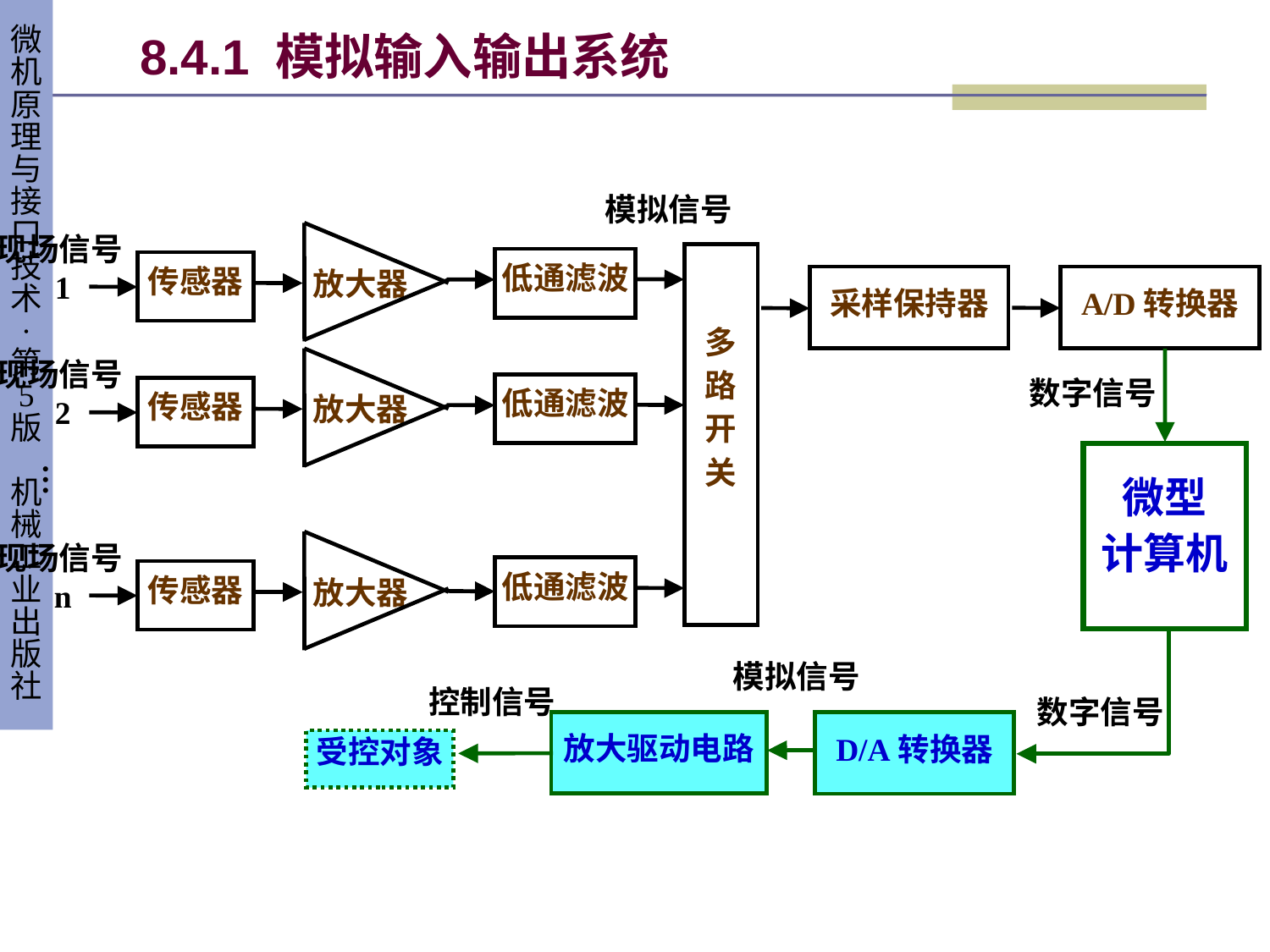

# 8.4.1 模拟输入输出系统

模拟信号

现场信号1

多
路
开
关
低通滤波
传感器
放大器
采样保持器
A/D转换器

现场信号2
数字信号
低通滤波
传感器
放大器

…
微型
计算机

现场信号n
低通滤波
传感器
放大器

模拟信号
控制信号
数字信号
放大驱动电路
D/A转换器
受控对象